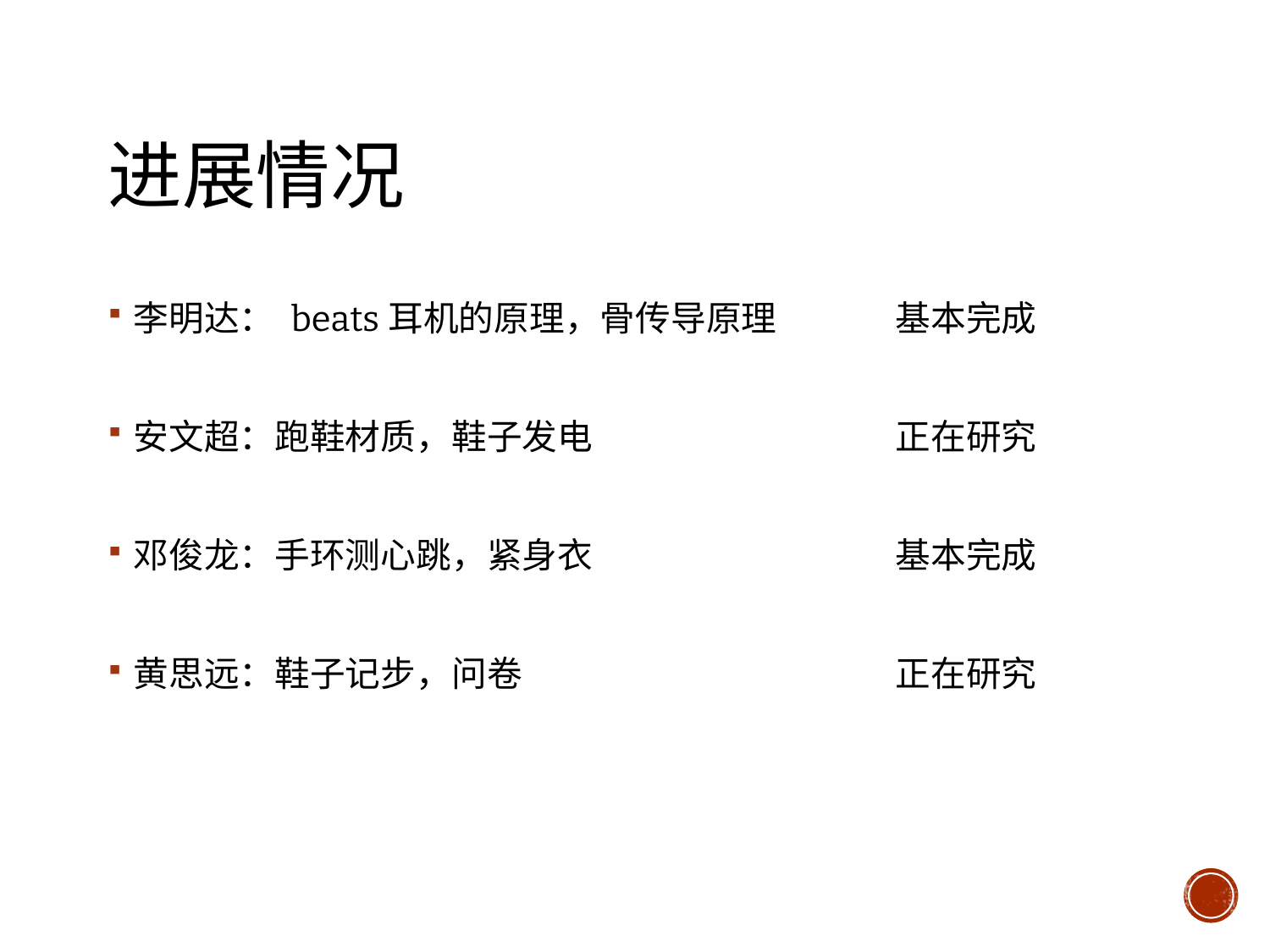

# 进展情况
李明达： beats耳机的原理，骨传导原理	基本完成

安文超：跑鞋材质，鞋子发电			正在研究

邓俊龙：手环测心跳，紧身衣			基本完成

黄思远：鞋子记步，问卷			正在研究